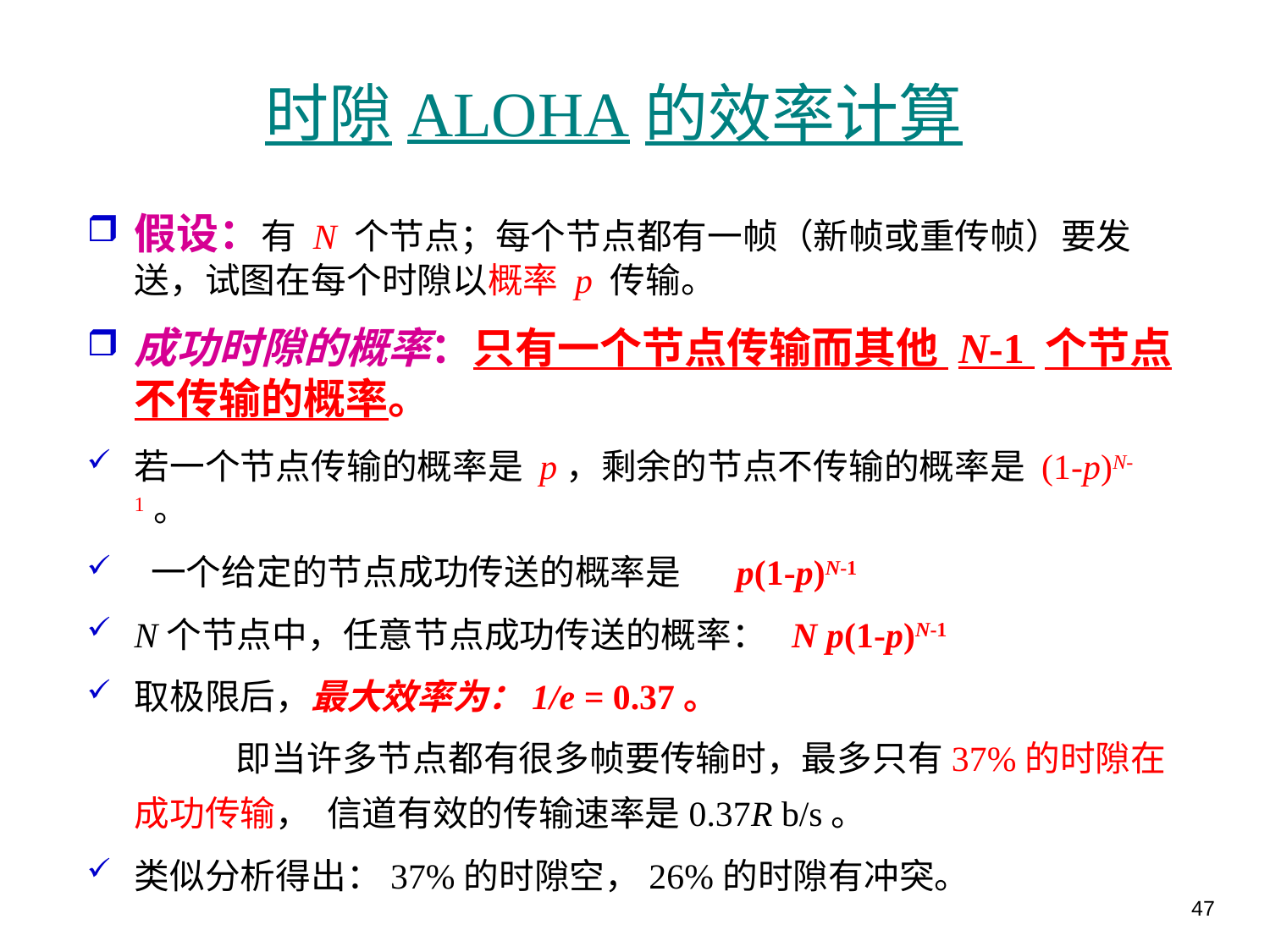

# 时隙ALOHA的效率计算
假设：有 N 个节点；每个节点都有一帧（新帧或重传帧）要发送，试图在每个时隙以概率 p 传输。
成功时隙的概率：只有一个节点传输而其他 N-1 个节点不传输的概率。
若一个节点传输的概率是 p，剩余的节点不传输的概率是 (1-p)N-1。
 一个给定的节点成功传送的概率是      p(1-p)N-1
N个节点中，任意节点成功传送的概率：  N p(1-p)N-1
取极限后，最大效率为：1/e = 0.37。
                  即当许多节点都有很多帧要传输时，最多只有37%的时隙在成功传输，  信道有效的传输速率是0.37R b/s。
类似分析得出：37%的时隙空，26%的时隙有冲突。

47